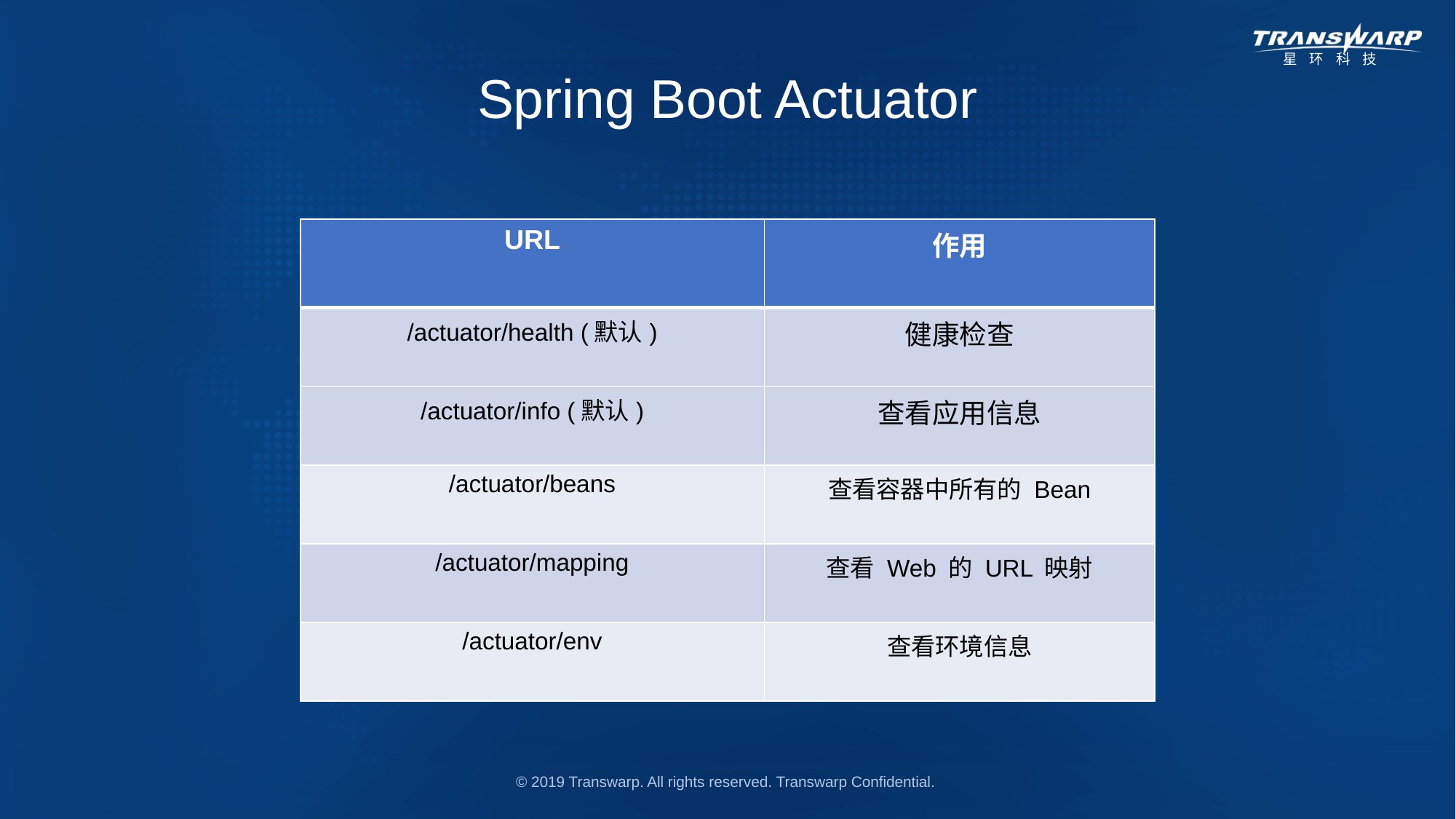

Spring Boot Actuator
| URL | 作用 |
| --- | --- |
| /actuator/health (默认) | 健康检查 |
| /actuator/info (默认) | 查看应用信息 |
| /actuator/beans | 查看容器中所有的 Bean |
| /actuator/mapping | 查看 Web 的 URL 映射 |
| /actuator/env | 查看环境信息 |
© 2019 Transwarp. All rights reserved. Transwarp Confidential.